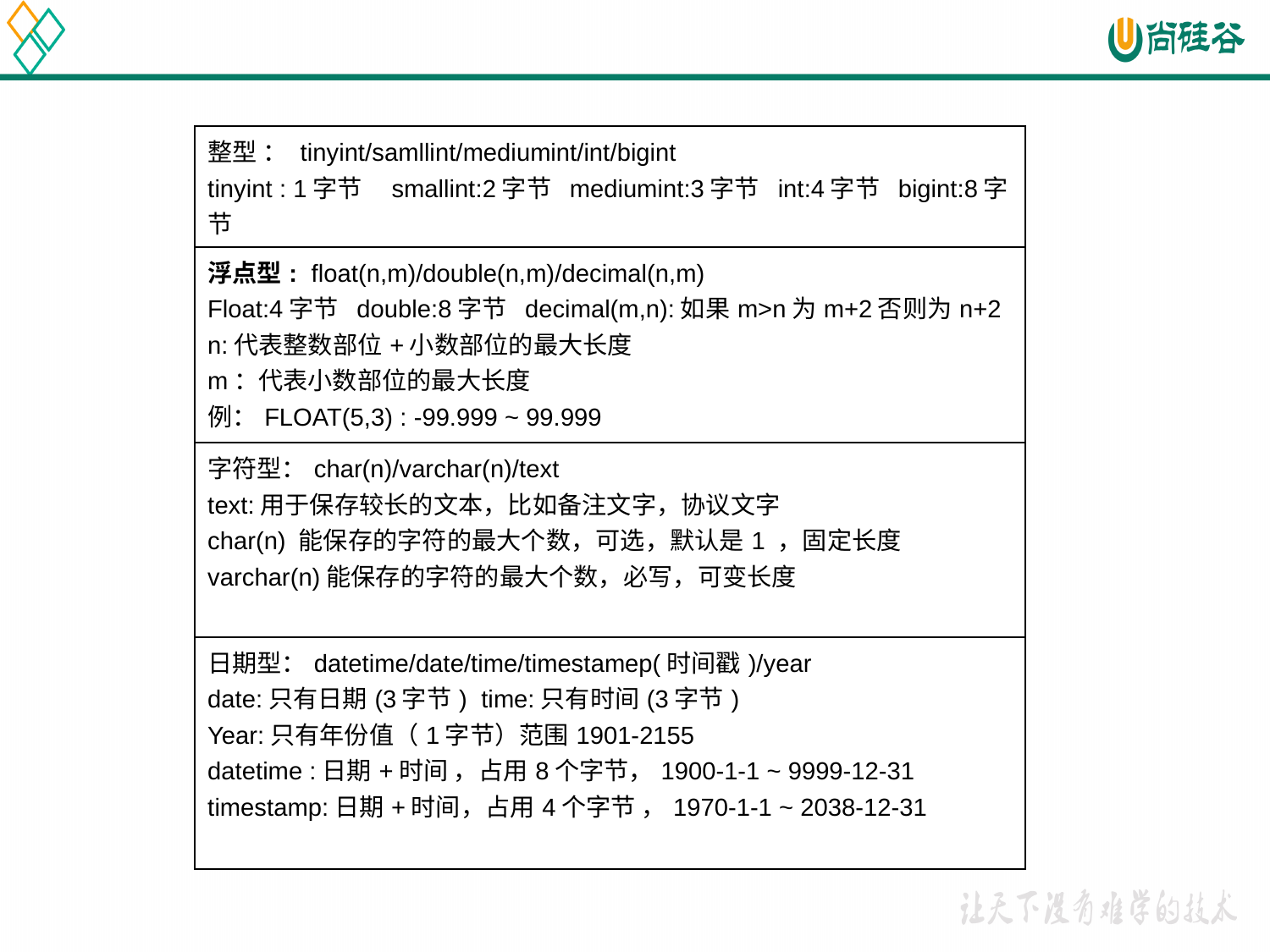

| 整型 ： tinyint/samllint/mediumint/int/bigint tinyint : 1字节 smallint:2字节 mediumint:3字节 int:4字节 bigint:8字节 |
| --- |
| 浮点型: float(n,m)/double(n,m)/decimal(n,m) Float:4字节 double:8字节 decimal(m,n):如果m>n为m+2否则为n+2 n:代表整数部位+小数部位的最大长度 m：代表小数部位的最大长度 例：FLOAT(5,3) : -99.999 ~ 99.999 |
| 字符型：char(n)/varchar(n)/text text:用于保存较长的文本，比如备注文字，协议文字 char(n) 能保存的字符的最大个数，可选，默认是1 ，固定长度 varchar(n)能保存的字符的最大个数，必写，可变长度 |
| 日期型：datetime/date/time/timestamep(时间戳)/year date:只有日期(3字节) time:只有时间(3字节) Year:只有年份值（1字节）范围1901-2155 datetime :日期+时间 ，占用8个字节，1900-1-1 ~ 9999-12-31 timestamp:日期+时间，占用4个字节 ，1970-1-1 ~ 2038-12-31 |